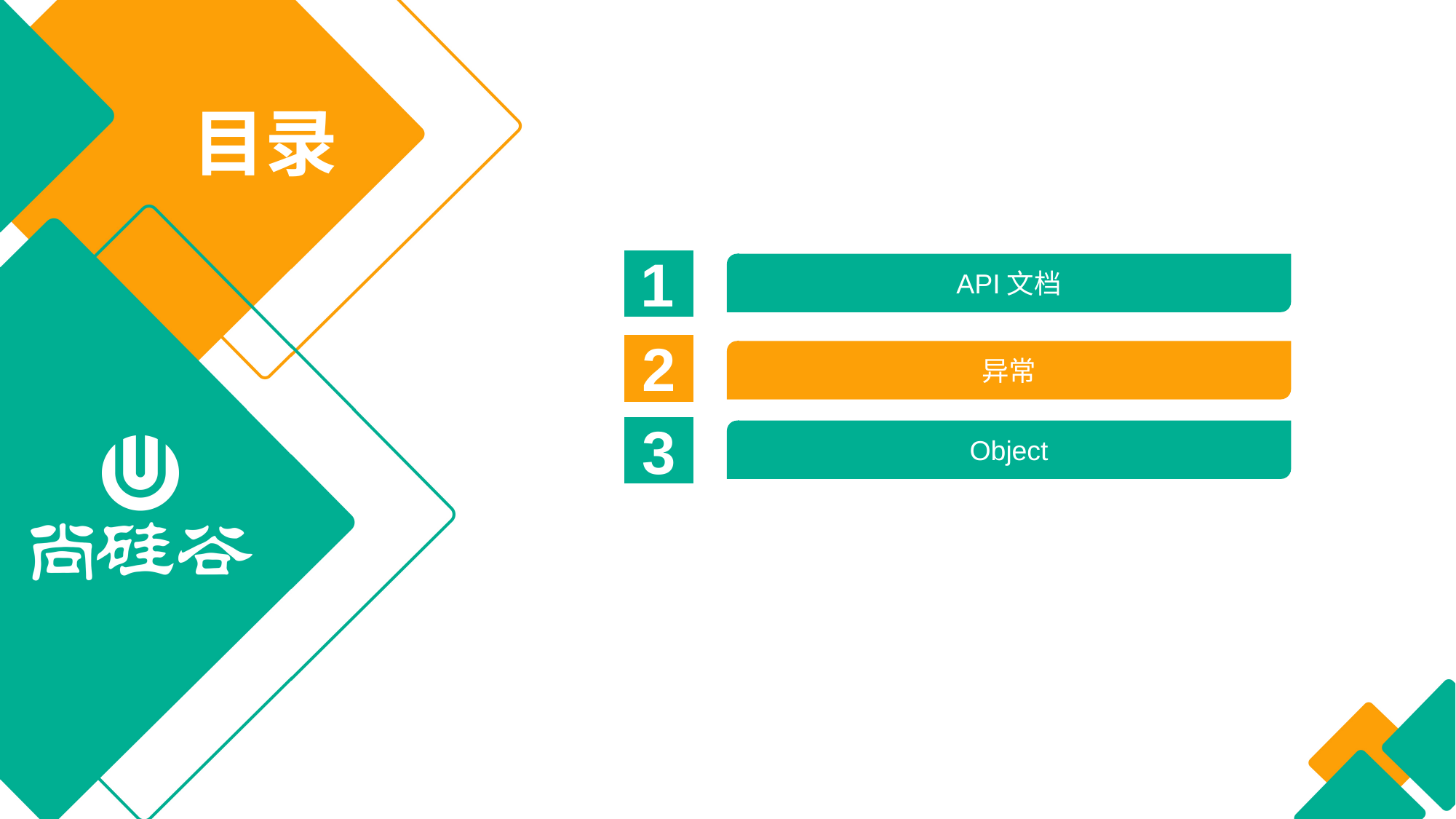

目录
1

API文档
2

异常
3

Object